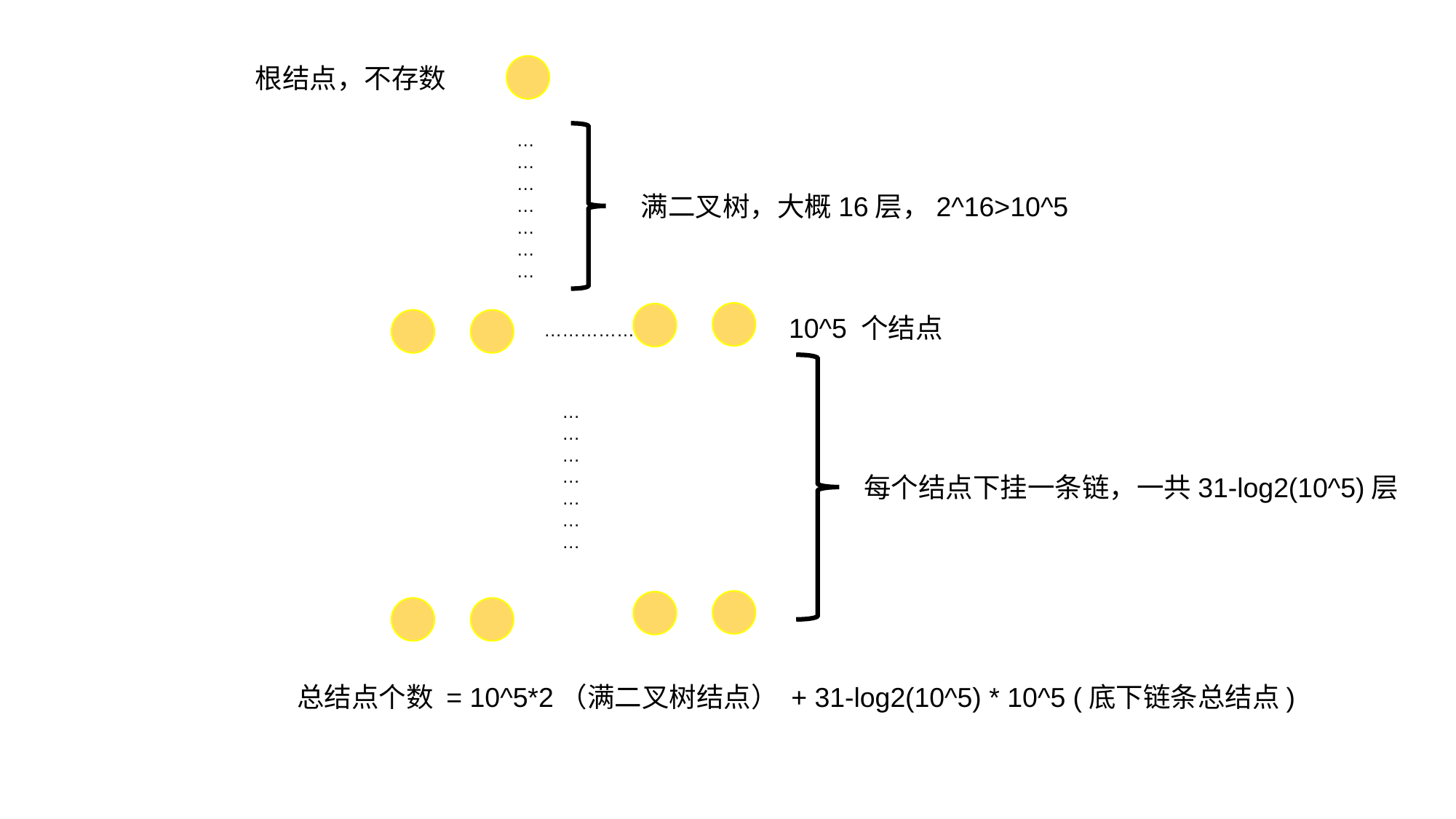

根结点，不存数

…
…
…
…
…
…
…
满二叉树，大概16层，2^16>10^5

10^5 个结点

……………

…
…
…
…
…
…
…
每个结点下挂一条链，一共31-log2(10^5)层

总结点个数 = 10^5*2（满二叉树结点） + 31-log2(10^5) * 10^5 (底下链条总结点)